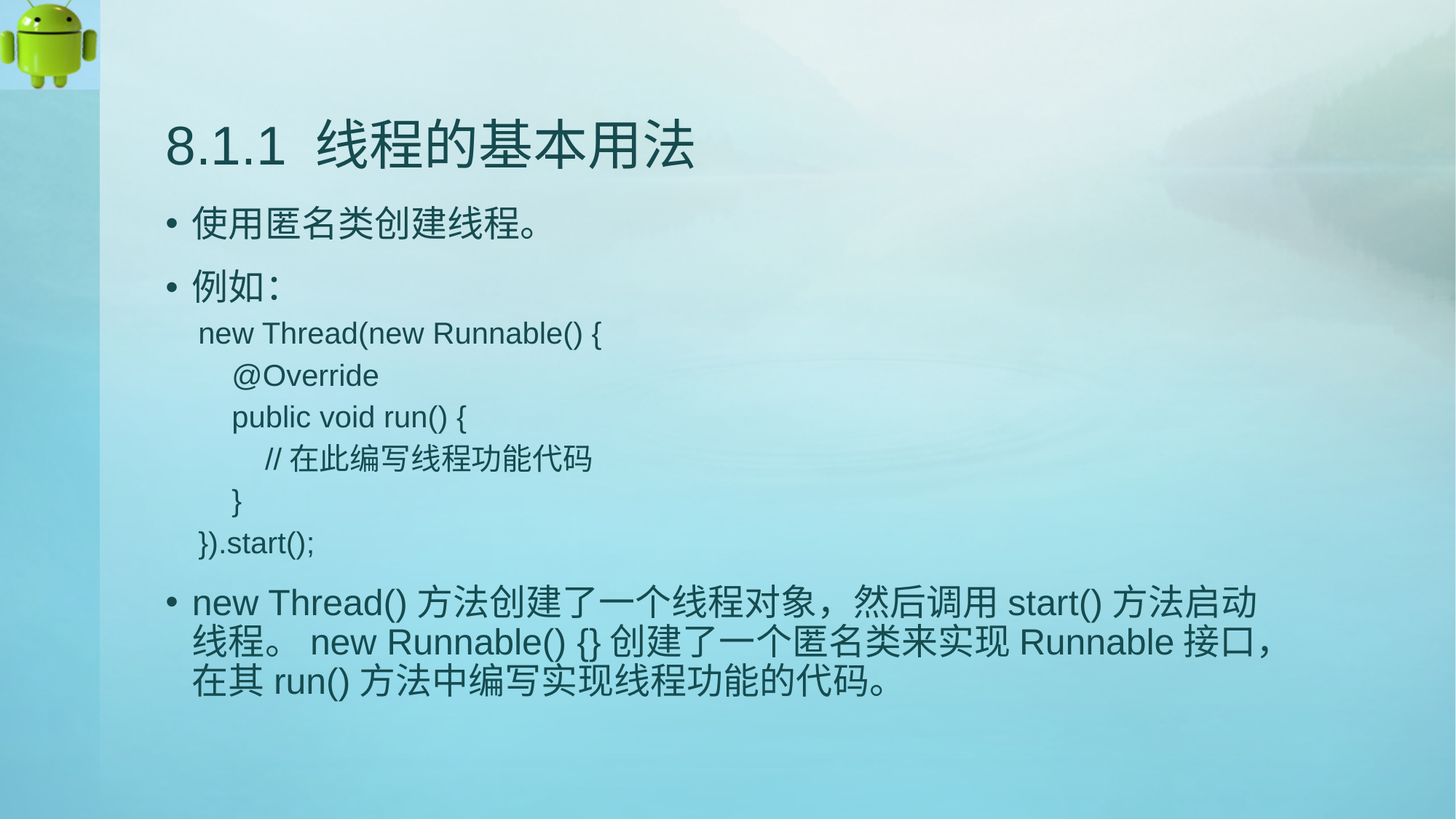

# 8.1.1 线程的基本用法
使用匿名类创建线程。
例如：
new Thread(new Runnable() {
    @Override
    public void run() {
        //在此编写线程功能代码
    }
}).start();
new Thread()方法创建了一个线程对象，然后调用start()方法启动线程。new Runnable() {}创建了一个匿名类来实现Runnable接口，在其run()方法中编写实现线程功能的代码。